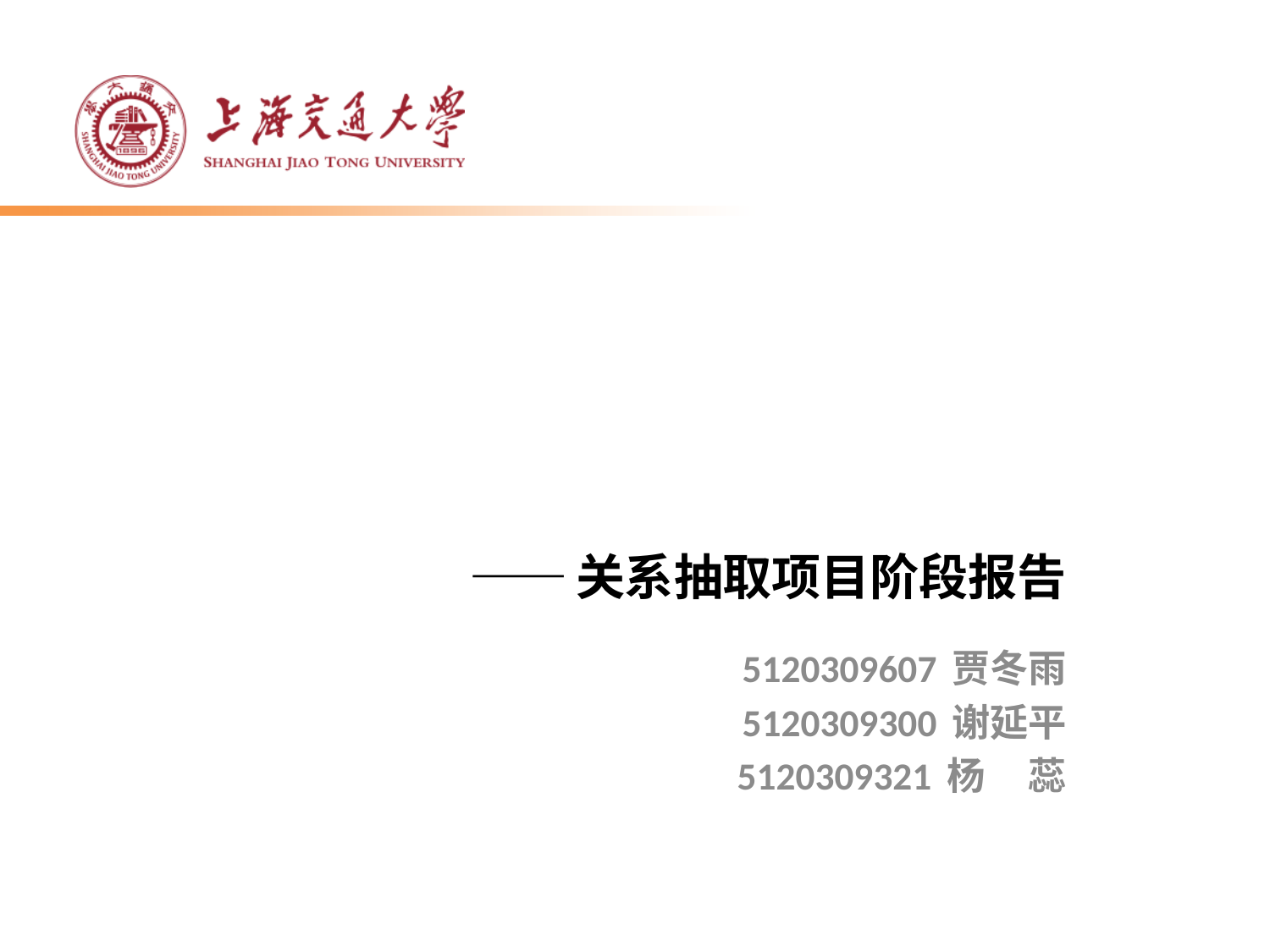

# 基于Internet的信息获取技术
——关系抽取项目阶段报告

5120309607 贾冬雨
5120309300 谢延平
5120309321 杨     蕊